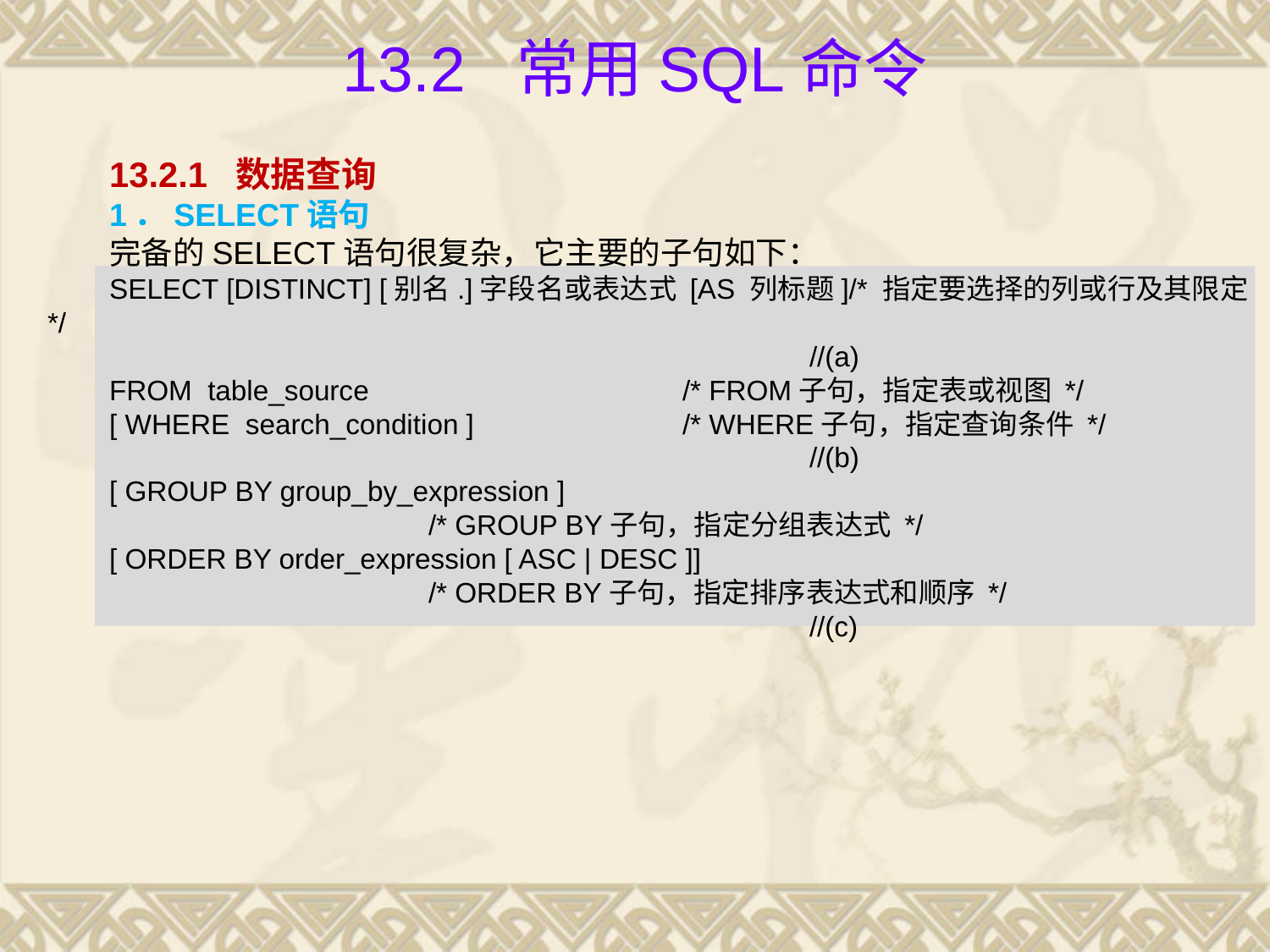

# 13.2  常用SQL命令
13.2.1  数据查询
1．SELECT语句
完备的SELECT语句很复杂，它主要的子句如下：
SELECT [DISTINCT] [别名.]字段名或表达式 [AS 列标题]/* 指定要选择的列或行及其限定 */
						//(a)
FROM  table_source                          	/* FROM子句，指定表或视图 */
[ WHERE  search_condition ]                	/* WHERE子句，指定查询条件 */
						//(b)
[ GROUP BY group_by_expression ]
                                   	/* GROUP BY子句，指定分组表达式 */
[ ORDER BY order_expression [ ASC | DESC ]]
                                  	/* ORDER BY子句，指定排序表达式和顺序 */
						//(c)